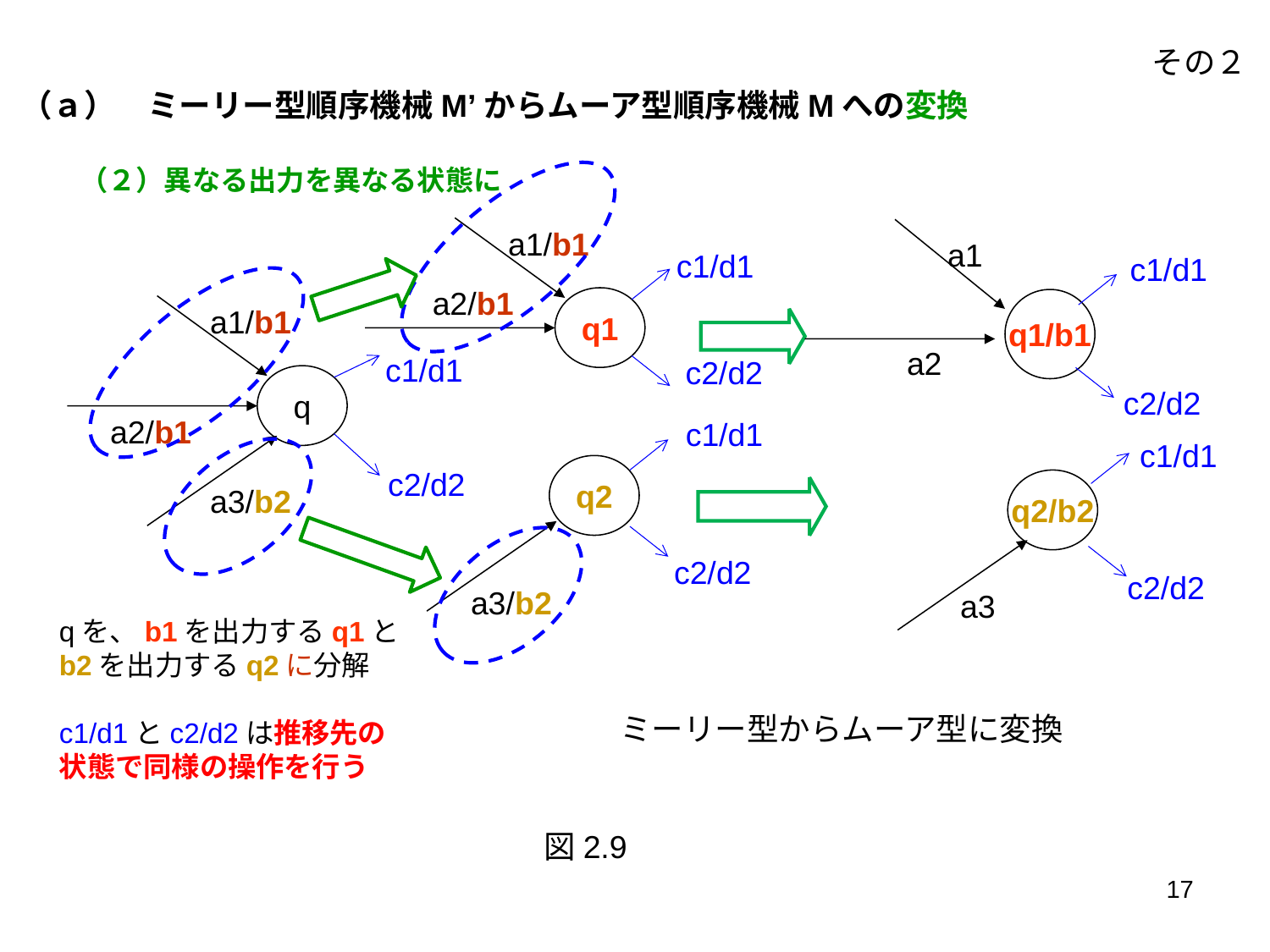

その２
（ａ）　ミーリー型順序機械M’からムーア型順序機械Mへの変換
（２）異なる出力を異なる状態に

a1/b1

a1
c1/d1
c1/d1

a2/b1
q1
q1/b1

a1/b1

a2/b1

a3/b2

a2

c1/d1
c2/d2
q
c2/d2
c1/d1
c1/d1
q2

c2/d2
q2/b2

c2/d2
c2/d2
a3/b2
a3
qを、b1を出力するq1と
b2を出力するq2に分解

c1/d1とc2/d2は推移先の
状態で同様の操作を行う

ミーリー型からムーア型に変換
図2.9
17